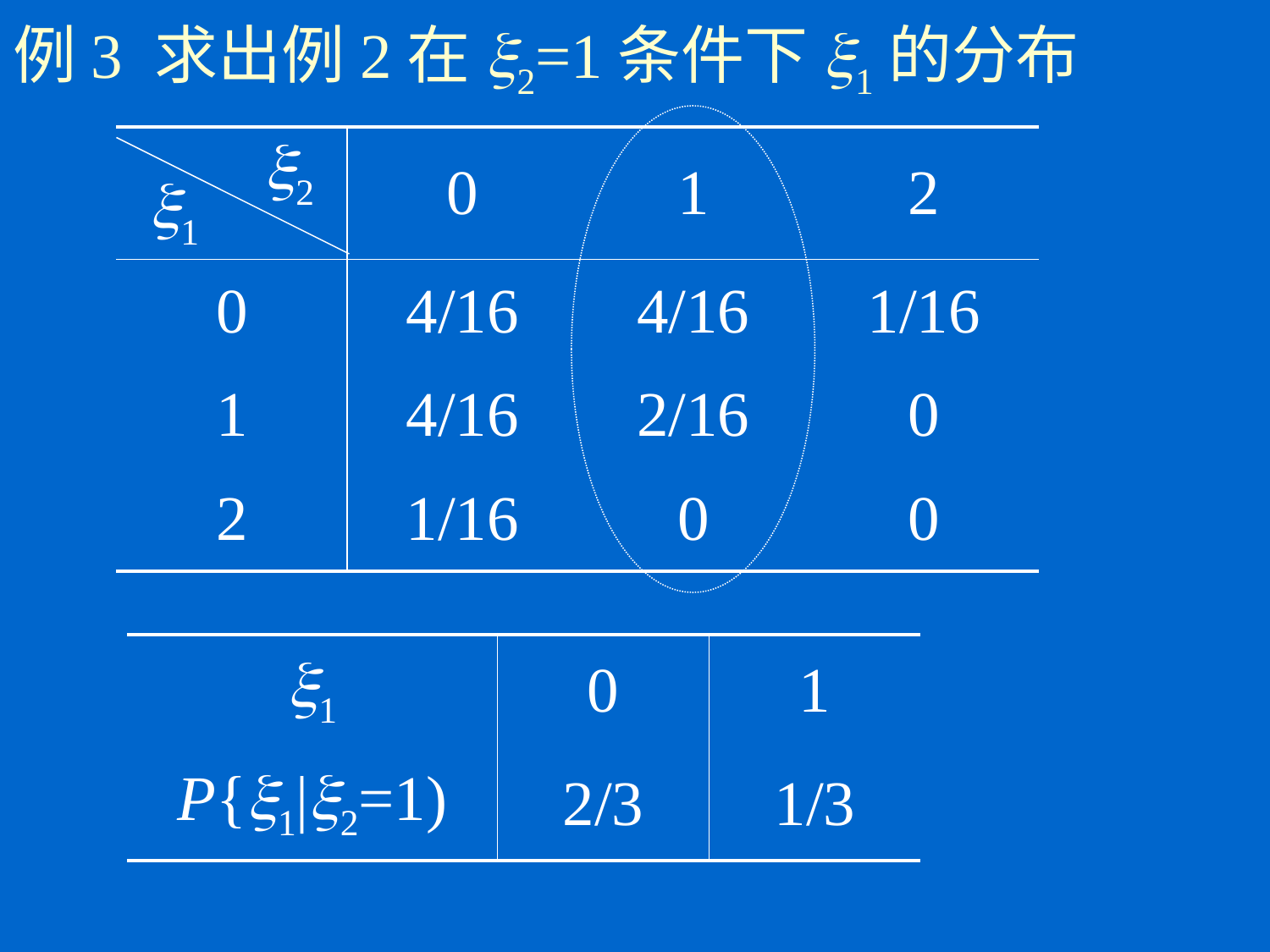

# 例3 求出例2在ξ2=1条件下ξ1的分布

| ξ1 | ξ2 | 0 | 1 | 2 |
| --- | --- | --- | --- | --- |
| 0 |  | 4/16 | 4/16 | 1/16 |
| 1 |  | 4/16 | 2/16 | 0 |
| 2 |  | 1/16 | 0 | 0 |

| ξ1 | 0 | 1 |
| --- | --- | --- |
| P{ξ1|ξ2=1) | 2/3 | 1/3 |